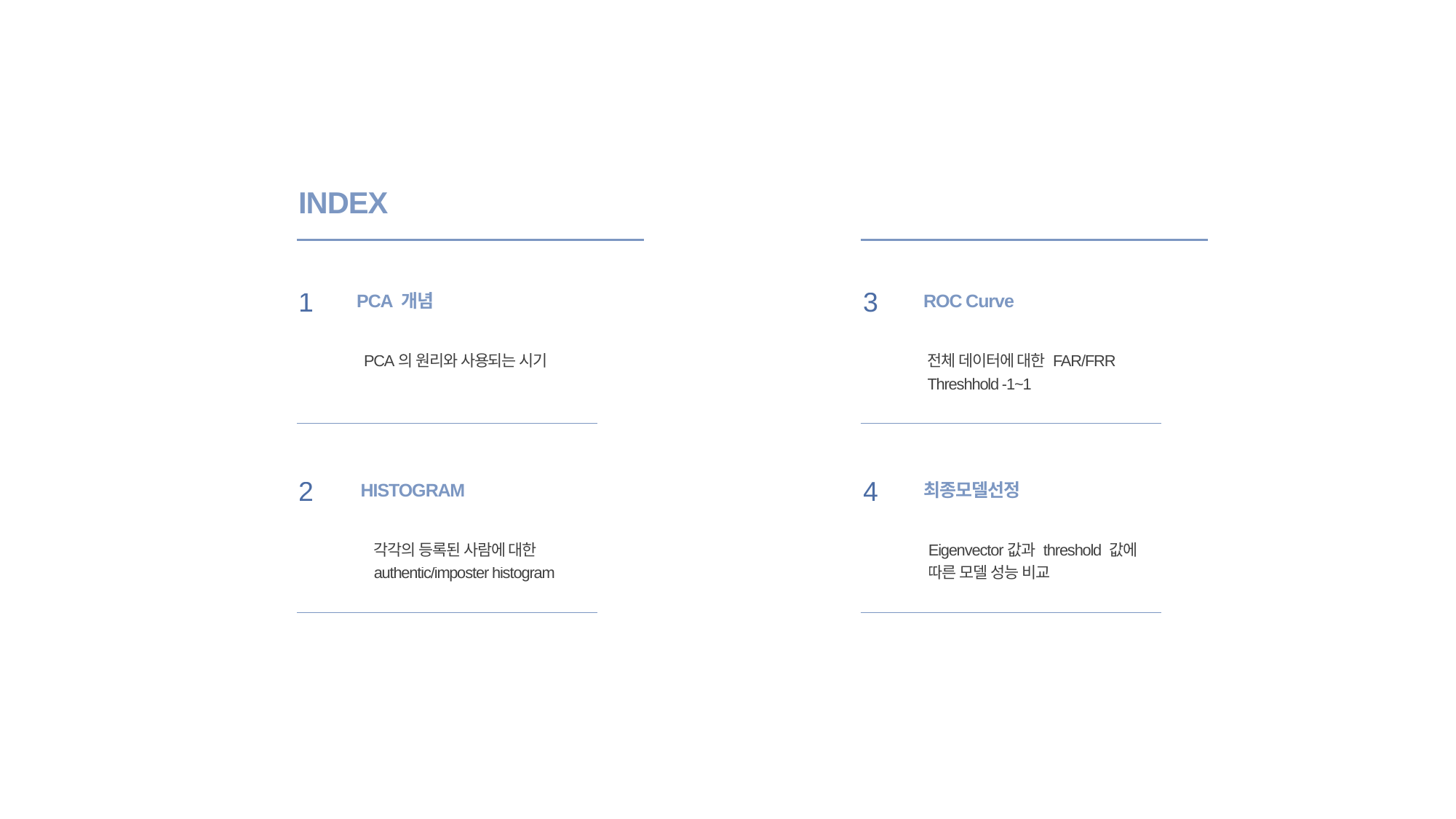

INDEX
PCA 개념
ROC Curve
1
3
PCA의 원리와 사용되는 시기
전체 데이터에 대한 FAR/FRR
Threshhold -1~1
HISTOGRAM
최종모델선정
2
4
각각의 등록된 사람에 대한
authentic/imposter histogram
Eigenvector값과 threshold 값에
따른 모델 성능 비교